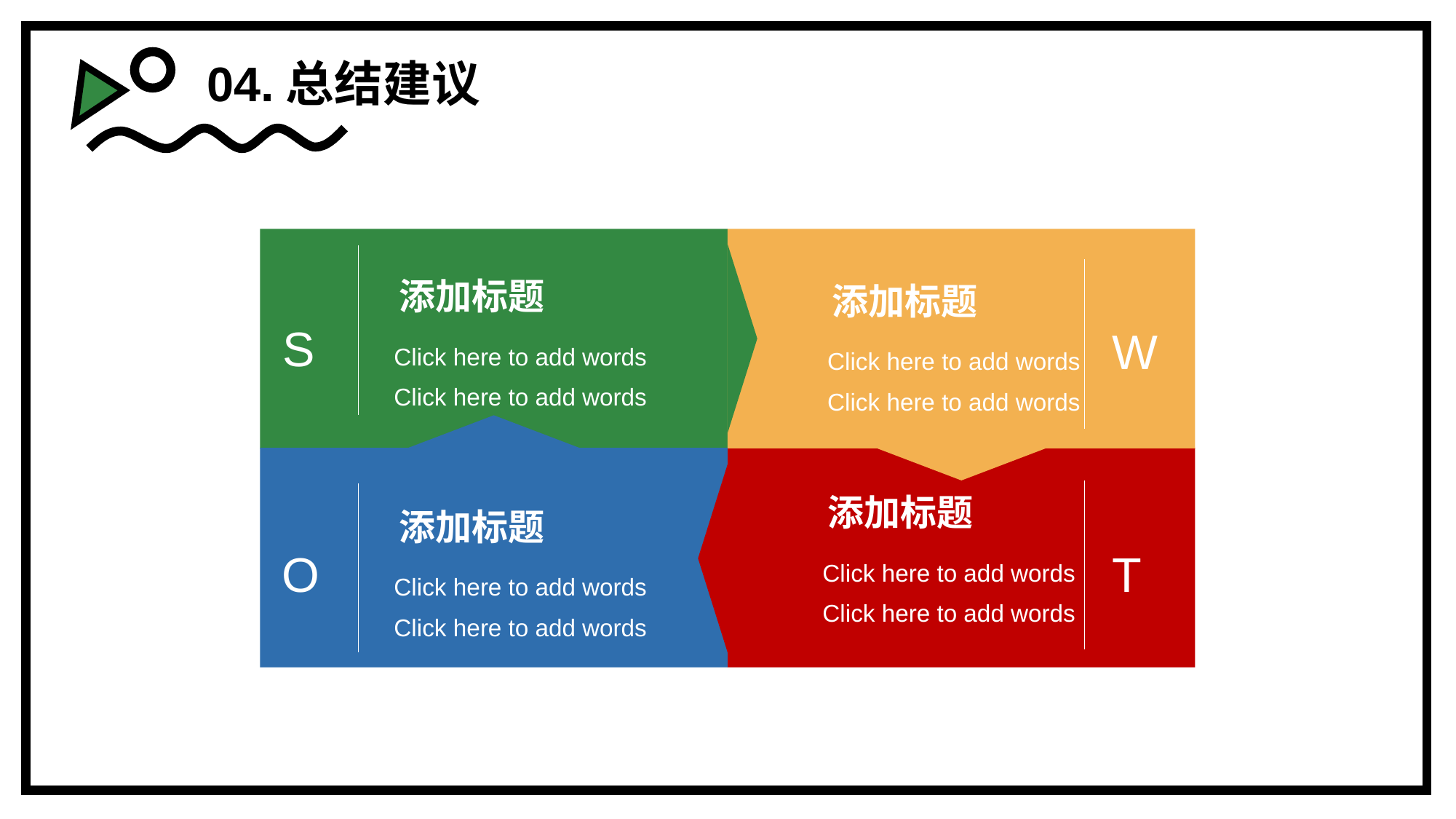

04.总结建议

添加标题
添加标题
S
W

Click here to add words
Click here to add words
Click here to add words
Click here to add words

添加标题
添加标题
O
T

Click here to add words
Click here to add words
Click here to add words
Click here to add words